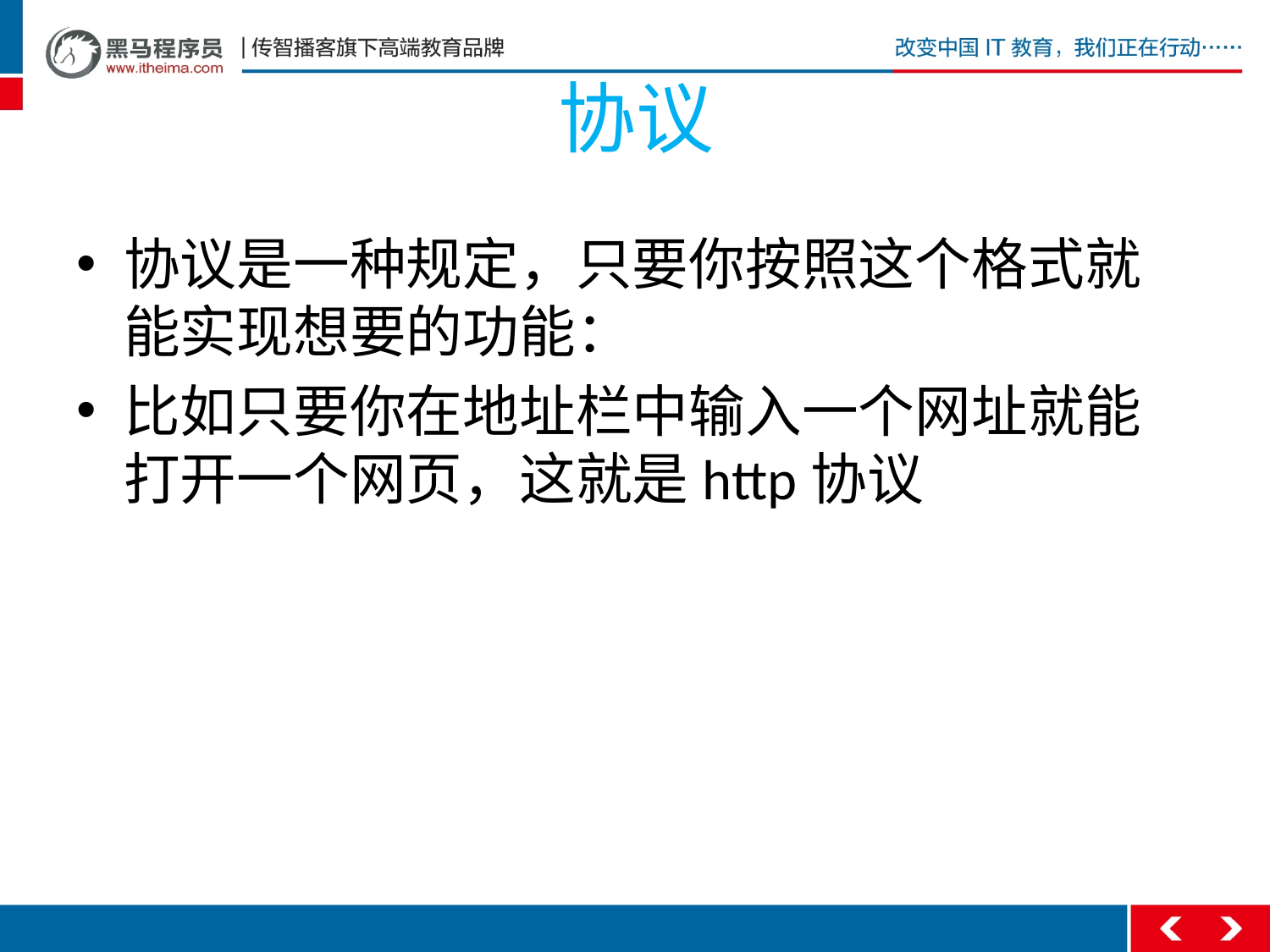

# 协议
协议是一种规定，只要你按照这个格式就能实现想要的功能：
比如只要你在地址栏中输入一个网址就能打开一个网页，这就是http协议